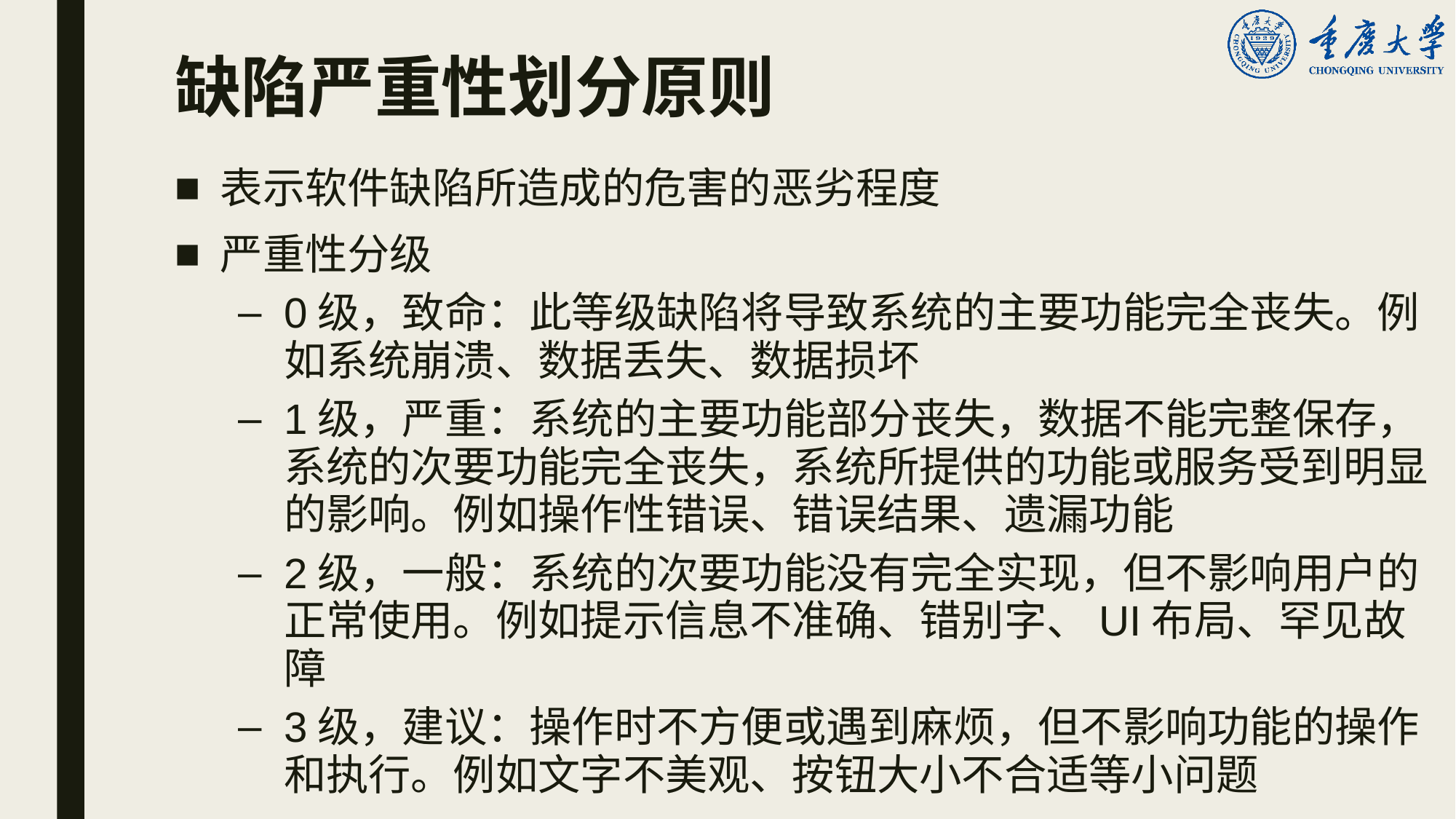

# 缺陷严重性划分原则
表示软件缺陷所造成的危害的恶劣程度
严重性分级
0级，致命：此等级缺陷将导致系统的主要功能完全丧失。例如系统崩溃、数据丢失、数据损坏
1级，严重：系统的主要功能部分丧失，数据不能完整保存，系统的次要功能完全丧失，系统所提供的功能或服务受到明显的影响。例如操作性错误、错误结果、遗漏功能
2级，一般：系统的次要功能没有完全实现，但不影响用户的正常使用。例如提示信息不准确、错别字、UI布局、罕见故障
3级，建议：操作时不方便或遇到麻烦，但不影响功能的操作和执行。例如文字不美观、按钮大小不合适等小问题